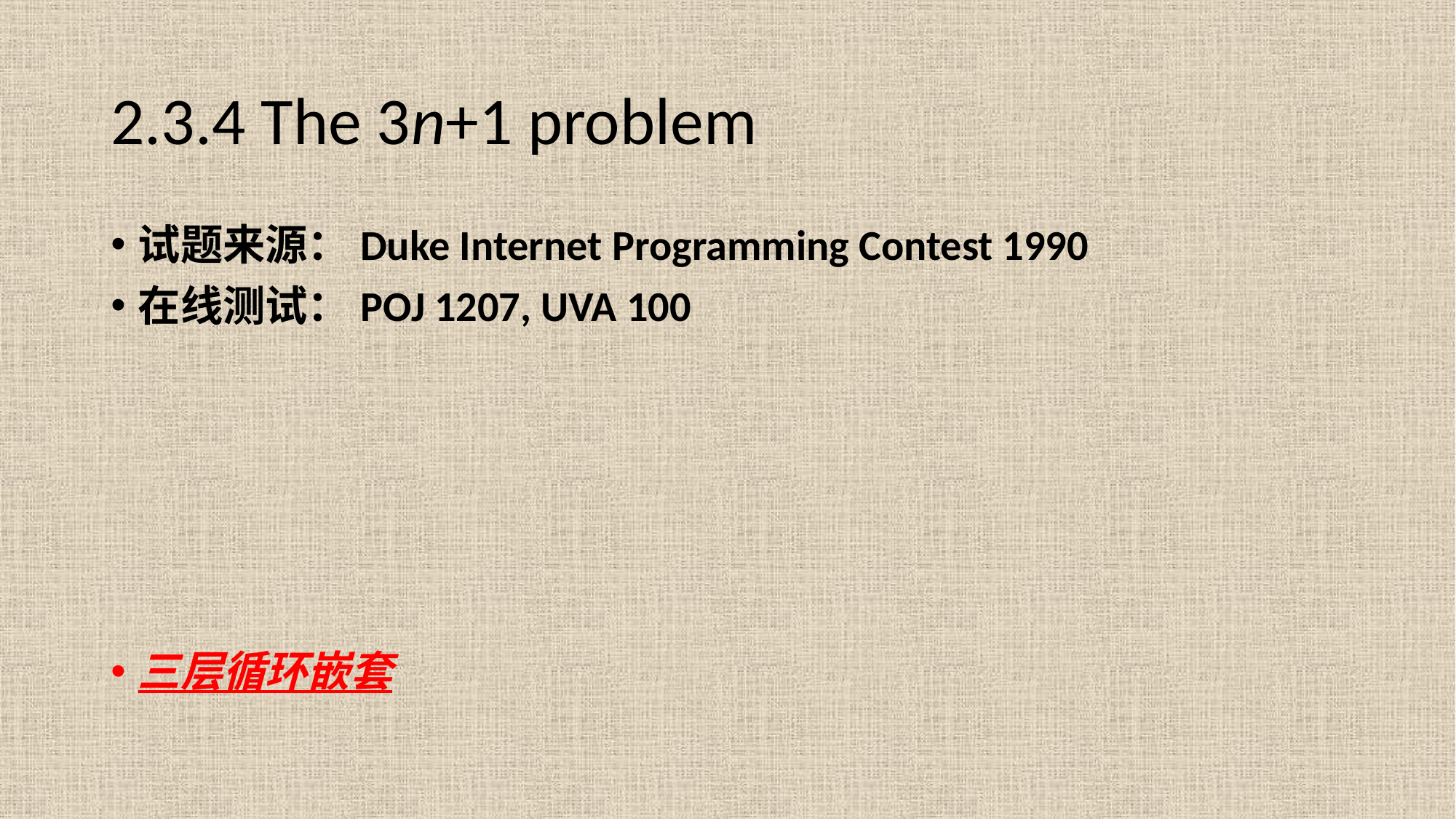

# 2.3.4 The 3n+1 problem
试题来源：Duke Internet Programming Contest 1990
在线测试：POJ 1207, UVA 100

三层循环嵌套